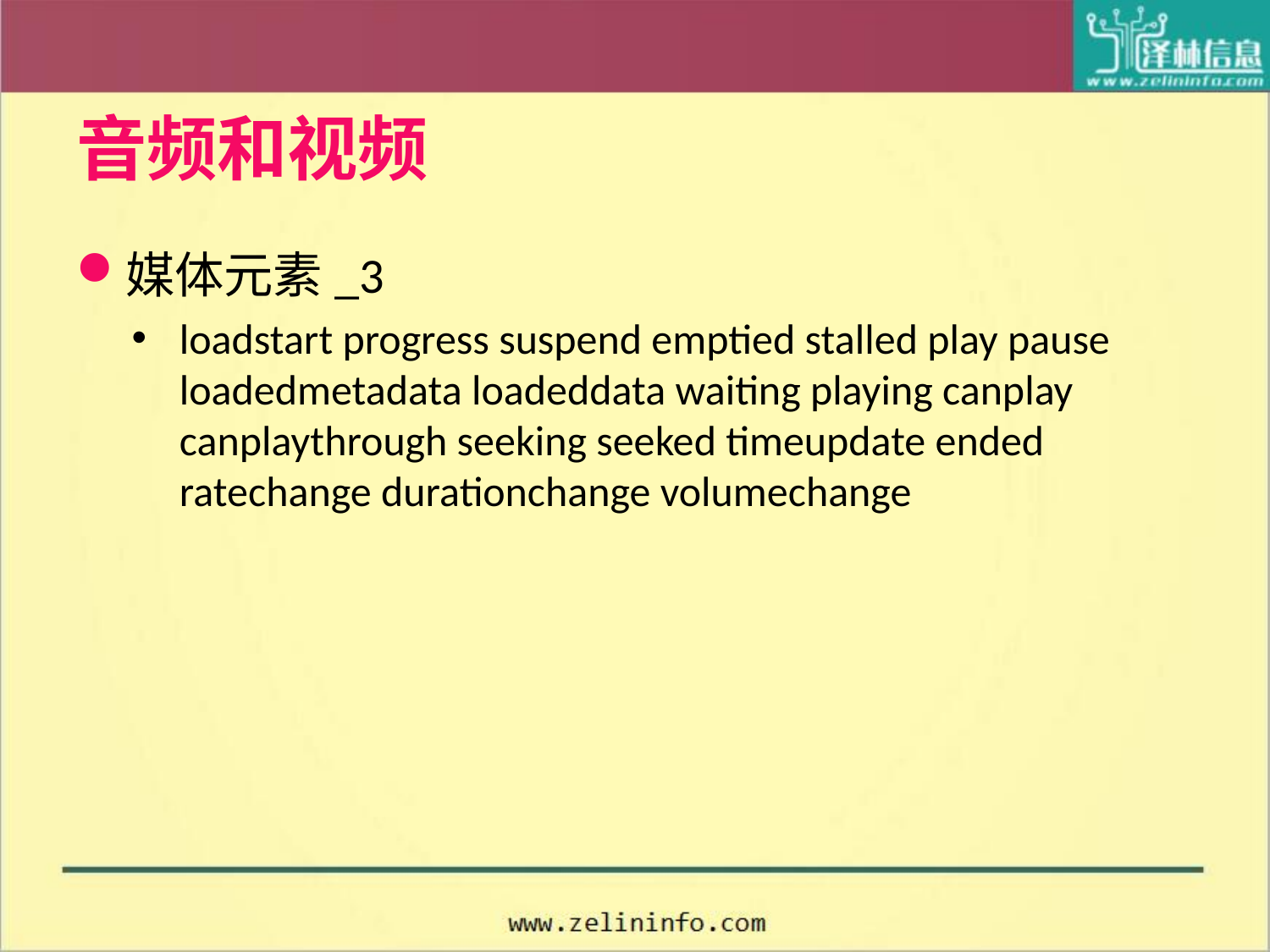

音频和视频
媒体元素_3
loadstart progress suspend emptied stalled play pause loadedmetadata loadeddata waiting playing canplay canplaythrough seeking seeked timeupdate ended ratechange durationchange volumechange